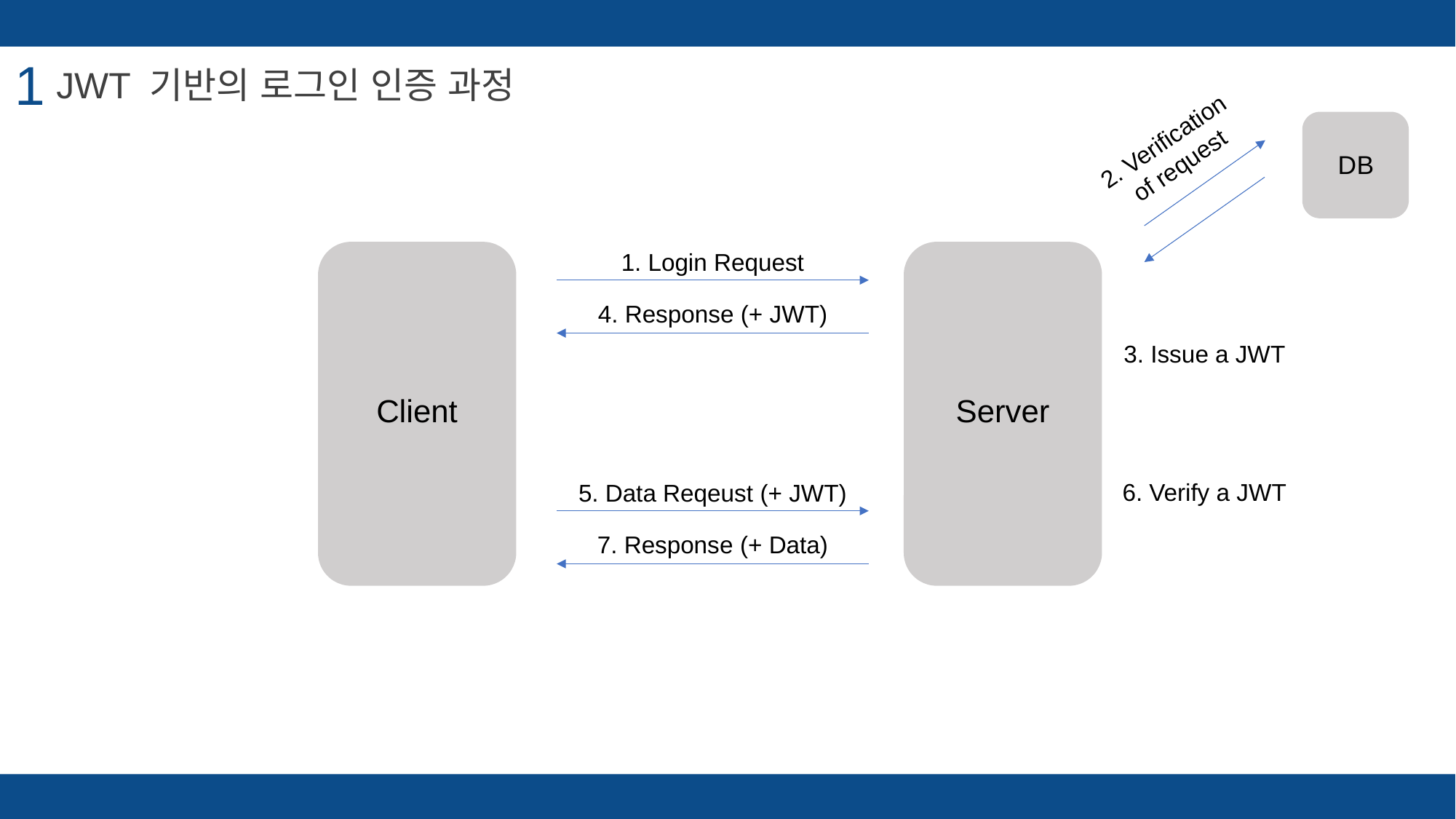

1
JWT 기반의 로그인 인증 과정

2. Verification of request
DB

1. Login Request

4. Response (+ JWT)
3. Issue a JWT
Client
Server
6. Verify a JWT
5. Data Reqeust (+ JWT)
7. Response (+ Data)